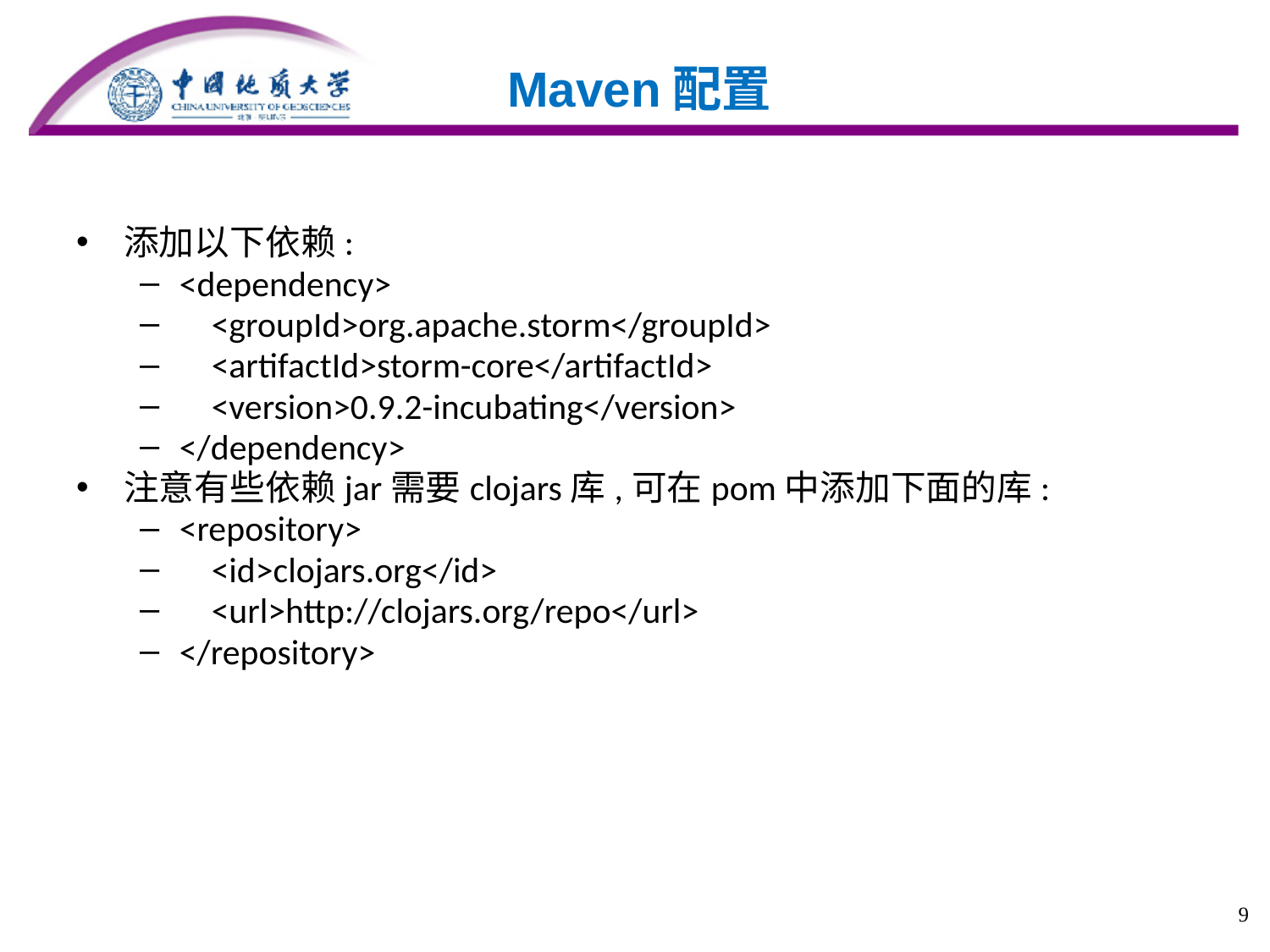

Maven配置
添加以下依赖:
<dependency>
    <groupId>org.apache.storm</groupId>
    <artifactId>storm-core</artifactId>
    <version>0.9.2-incubating</version>
</dependency>
注意有些依赖jar需要clojars库,可在pom中添加下面的库:
<repository>
    <id>clojars.org</id>
    <url>http://clojars.org/repo</url>
</repository>